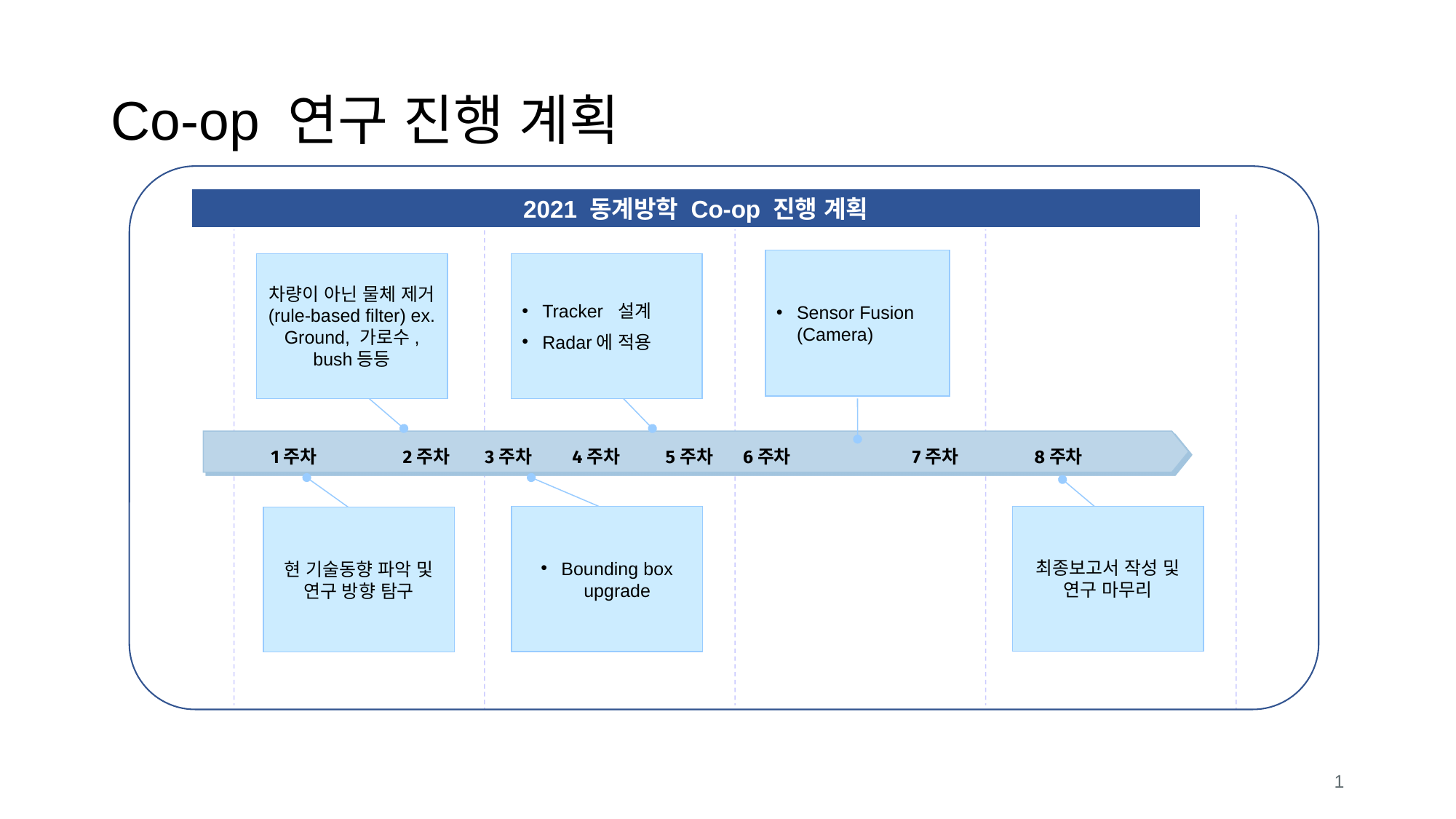

# Co-op 연구 진행 계획

2021 동계방학 Co-op 진행 계획

Sensor Fusion (Camera)
차량이 아닌 물체 제거 (rule-based filter) ex. Ground, 가로수, bush등등
Tracker  설계
Radar에 적용

             1주차                2주차      3주차       4주차        5주차     6주차                       7주차              8주차

최종보고서 작성 및 연구 마무리
Bounding box upgrade
현 기술동향 파악 및 연구 방향 탐구
1